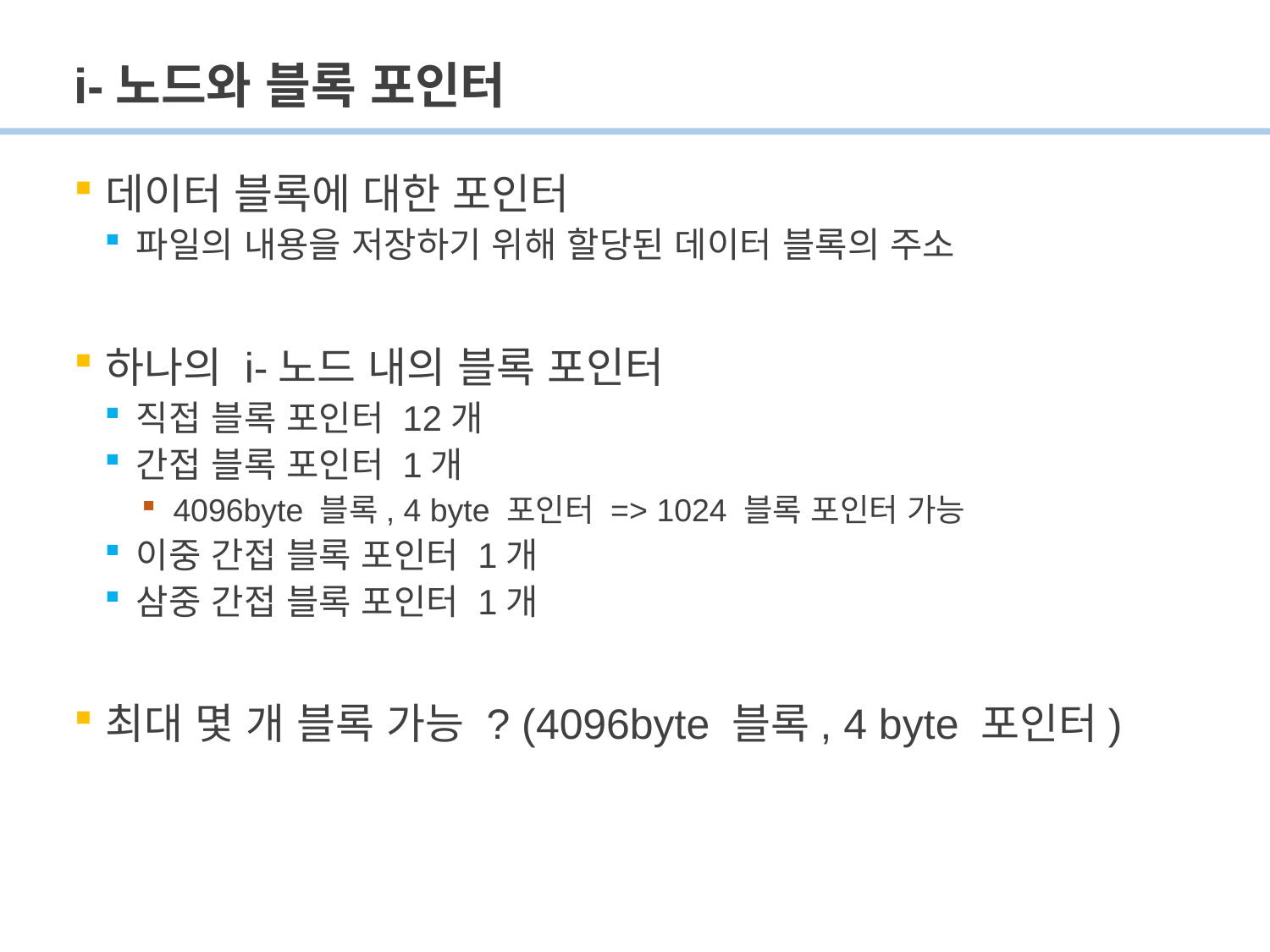

# i-노드와 블록 포인터
데이터 블록에 대한 포인터
파일의 내용을 저장하기 위해 할당된 데이터 블록의 주소

하나의 i-노드 내의 블록 포인터
직접 블록 포인터 12개
간접 블록 포인터 1개
4096byte 블록, 4 byte 포인터 => 1024 블록 포인터 가능
이중 간접 블록 포인터 1개
삼중 간접 블록 포인터 1개

최대 몇 개 블록 가능 ? (4096byte 블록, 4 byte 포인터)